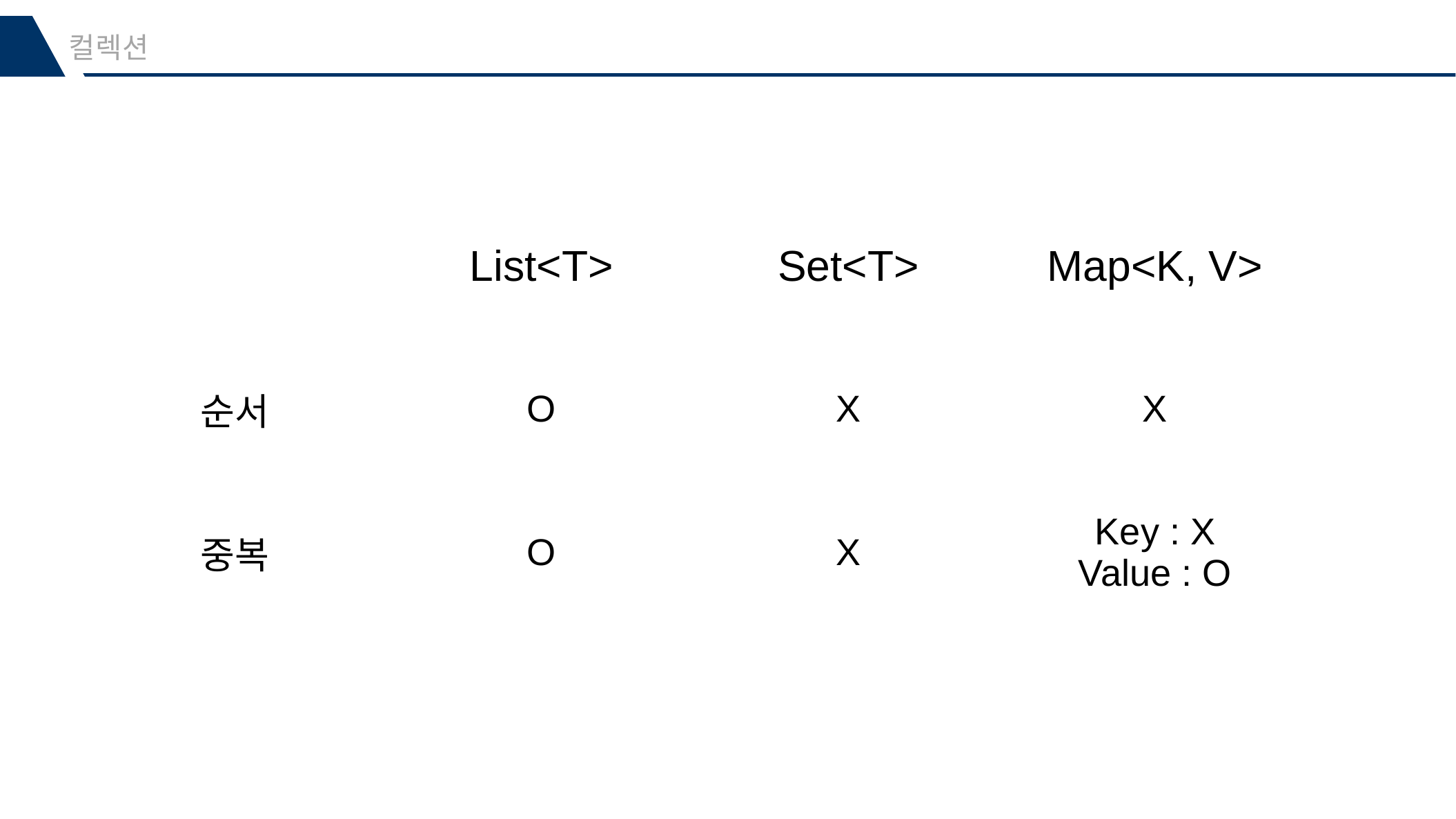

컬렉션

|  | List<T> | Set<T> | Map<K, V> |
| --- | --- | --- | --- |
| 순서 | O | X | X |
| 중복 | O | X | Key : X Value : O |